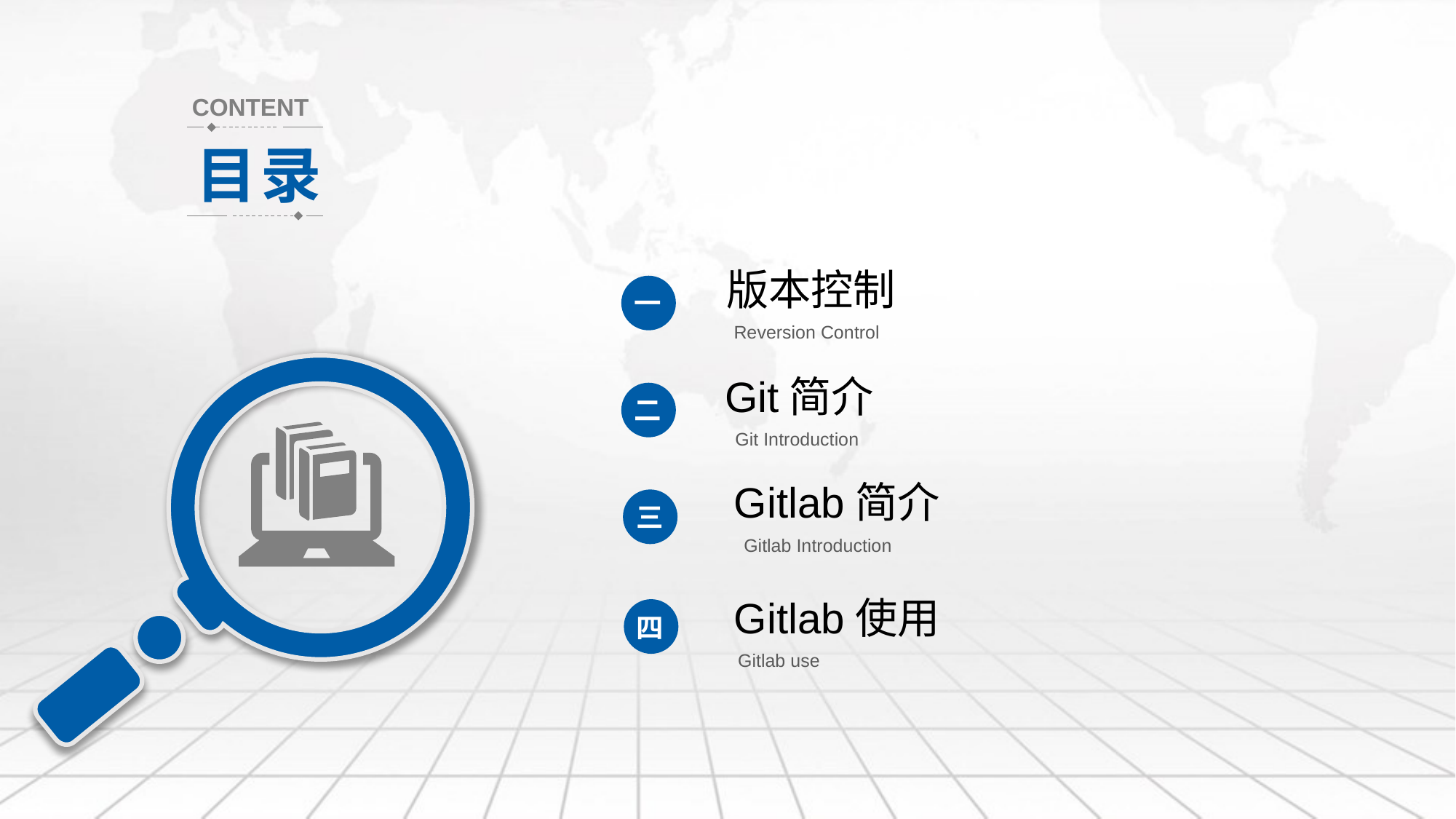

CONTENT
目录
版本控制
Reversion Control

一

Git简介
Git Introduction

二
Gitlab简介
Gitlab Introduction

三
Gitlab使用
Gitlab use

四